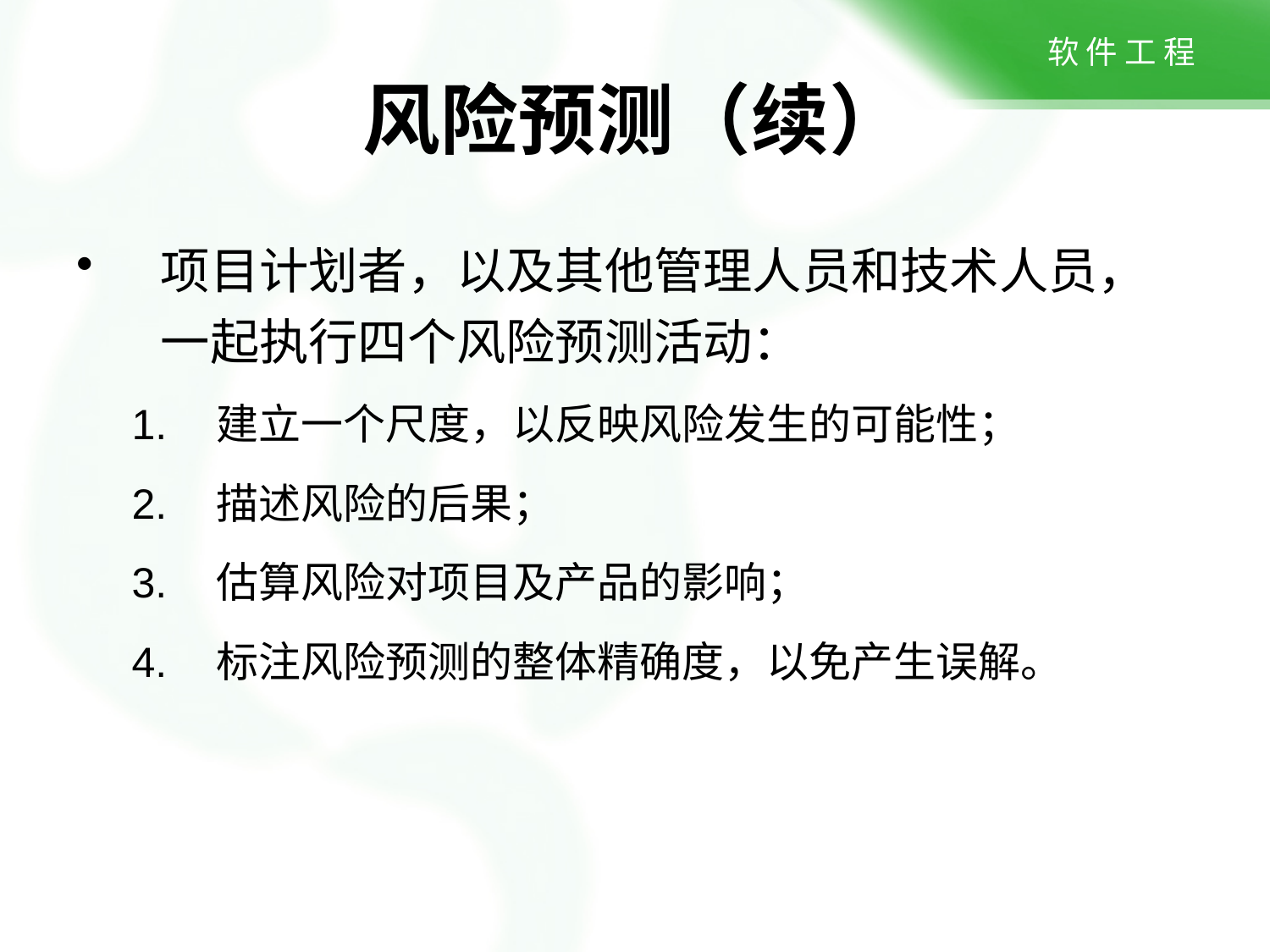

# 风险预测（续）
项目计划者，以及其他管理人员和技术人员，一起执行四个风险预测活动：
建立一个尺度，以反映风险发生的可能性；
描述风险的后果；
估算风险对项目及产品的影响；
标注风险预测的整体精确度，以免产生误解。